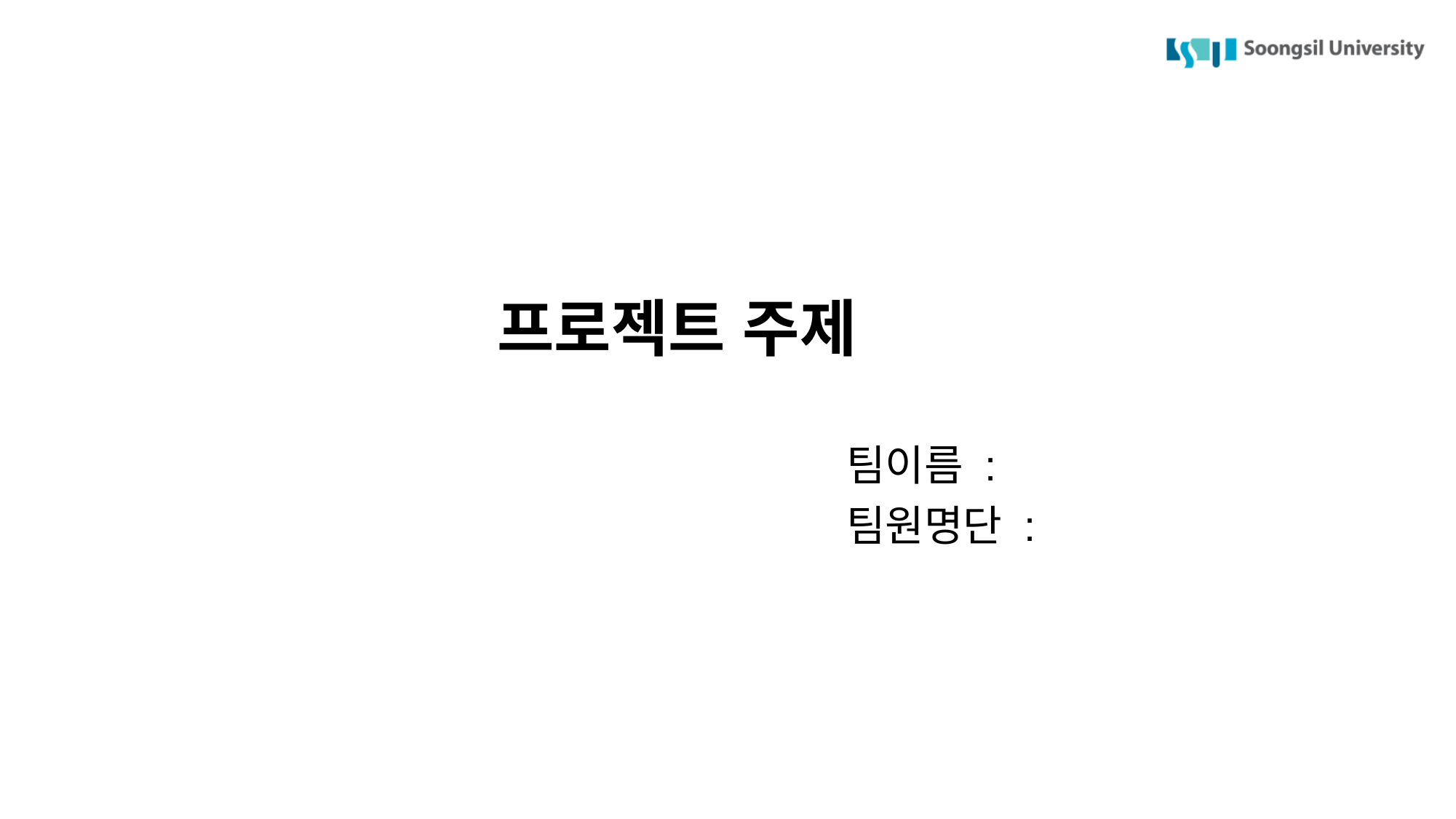

# 프로젝트 주제
팀이름 :
팀원명단 :